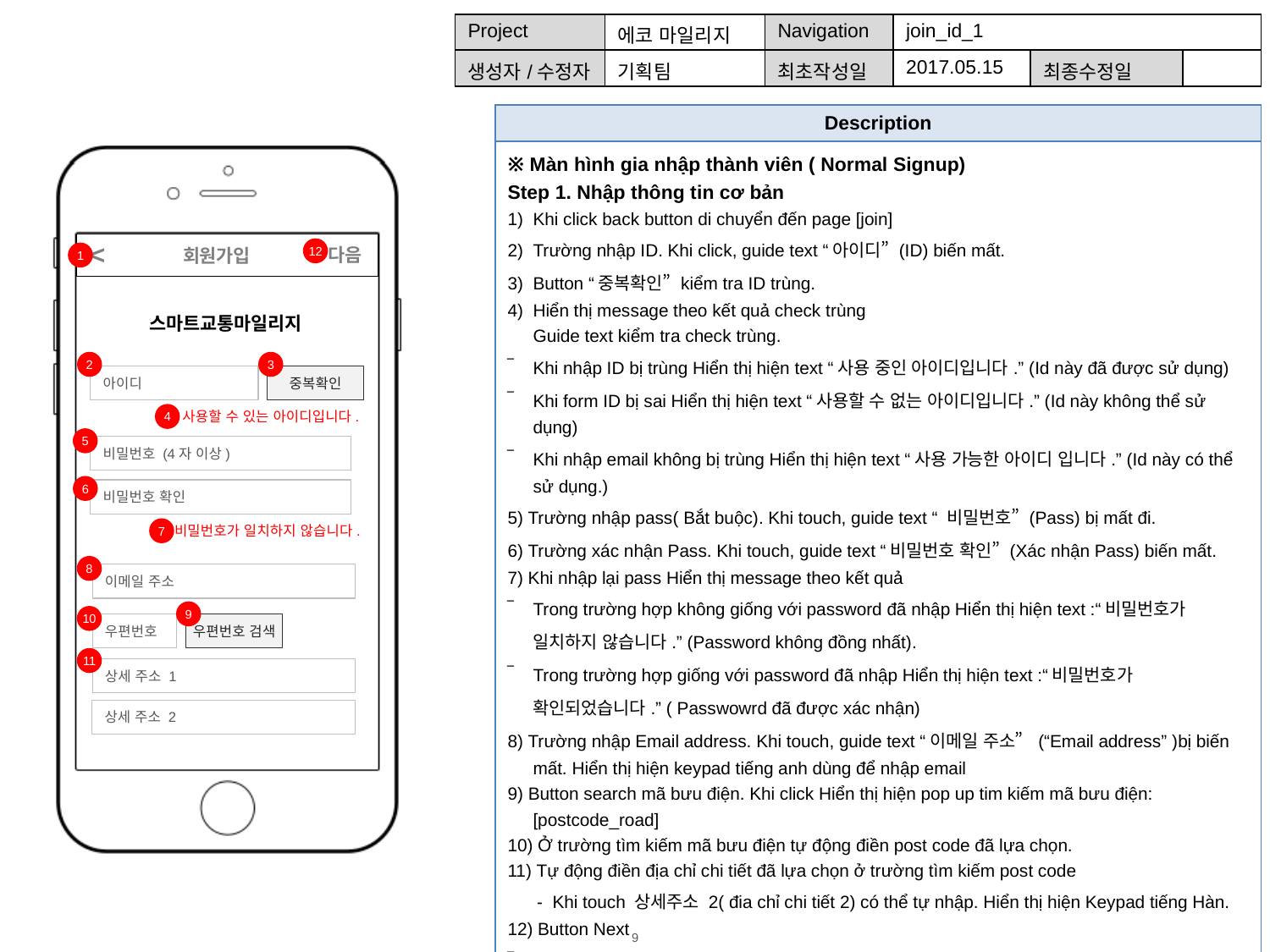

| Project | 에코 마일리지 | Navigation | join\_id\_1 |  |  |
| --- | --- | --- | --- | --- | --- |
| 생성자/수정자 | 기획팀 | 최초작성일 | 2017.05.15 | 최종수정일 |  |
| Description |
| --- |
| ※ Màn hình gia nhập thành viên ( Normal Signup) Step 1. Nhập thông tin cơ bản Khi click back button di chuyển đến page [join] Trường nhập ID. Khi click, guide text “아이디” (ID) biến mất. Button “중복확인” kiểm tra ID trùng. Hiển thị message theo kết quả check trùng Guide text kiểm tra check trùng. Khi nhập ID bị trùng Hiển thị hiện text “사용 중인 아이디입니다.” (Id này đã được sử dụng) Khi form ID bị sai Hiển thị hiện text “사용할 수 없는 아이디입니다.” (Id này không thể sử dụng) Khi nhập email không bị trùng Hiển thị hiện text “사용 가능한 아이디 입니다.” (Id này có thể sử dụng.) 5) Trường nhập pass( Bắt buộc). Khi touch, guide text “ 비밀번호” (Pass) bị mất đi. 6) Trường xác nhận Pass. Khi touch, guide text “비밀번호 확인” (Xác nhận Pass) biến mất. 7) Khi nhập lại pass Hiển thị message theo kết quả Trong trường hợp không giống với password đã nhập Hiển thị hiện text :“비밀번호가 일치하지 않습니다.” (Password không đồng nhất). Trong trường hợp giống với password đã nhập Hiển thị hiện text :“비밀번호가 확인되었습니다.” ( Passwowrd đã được xác nhận) 8) Trường nhập Email address. Khi touch, guide text “이메일 주소” (“Email address” )bị biến mất. Hiển thị hiện keypad tiếng anh dùng để nhập email 9) Button search mã bưu điện. Khi click Hiển thị hiện pop up tim kiếm mã bưu điện: [postcode\_road] 10) Ở trường tìm kiếm mã bưu điện tự động điền post code đã lựa chọn. 11) Tự động điền địa chỉ chi tiết đã lựa chọn ở trường tìm kiếm post code - Khi touch 상세주소 2( đia chỉ chi tiết 2) có thể tự nhập. Hiển thị hiện Keypad tiếng Hàn. 12) Button Next Trong tường hợp check trùng ID không thành công Hiển thị hiện Alert: “이메일 중복 확인을 해주세요.” (Hãy check trùng email). Trong trường hợp password dưới 4 ký tự xuât hiện Alert: “비밀번호는 4자 이상 입력해주세요.” ( Hãy nhập password trên 4 ký tự) Trong trường hợp không nhập địa chỉ Hiển thị hiện Alert: “주소를 입력해주세요.” ( Hãy nhập địa chỉ) Sau khi nhập tất cả các giá trị bắt buộc và hoàn thành kiểm tra trùng thì di chuyển đến [join\_id\_2] |

<
                  회원가입
다음
12
1
스마트교통마일리지
2
3
중복확인
아이디
4
사용할 수 있는 아이디입니다.
5
비밀번호 (4자 이상)
6
비밀번호 확인
7
비밀번호가 일치하지 않습니다.
8
이메일 주소
9
10
우편번호 검색
우편번호
11
상세 주소 1
상세 주소 2